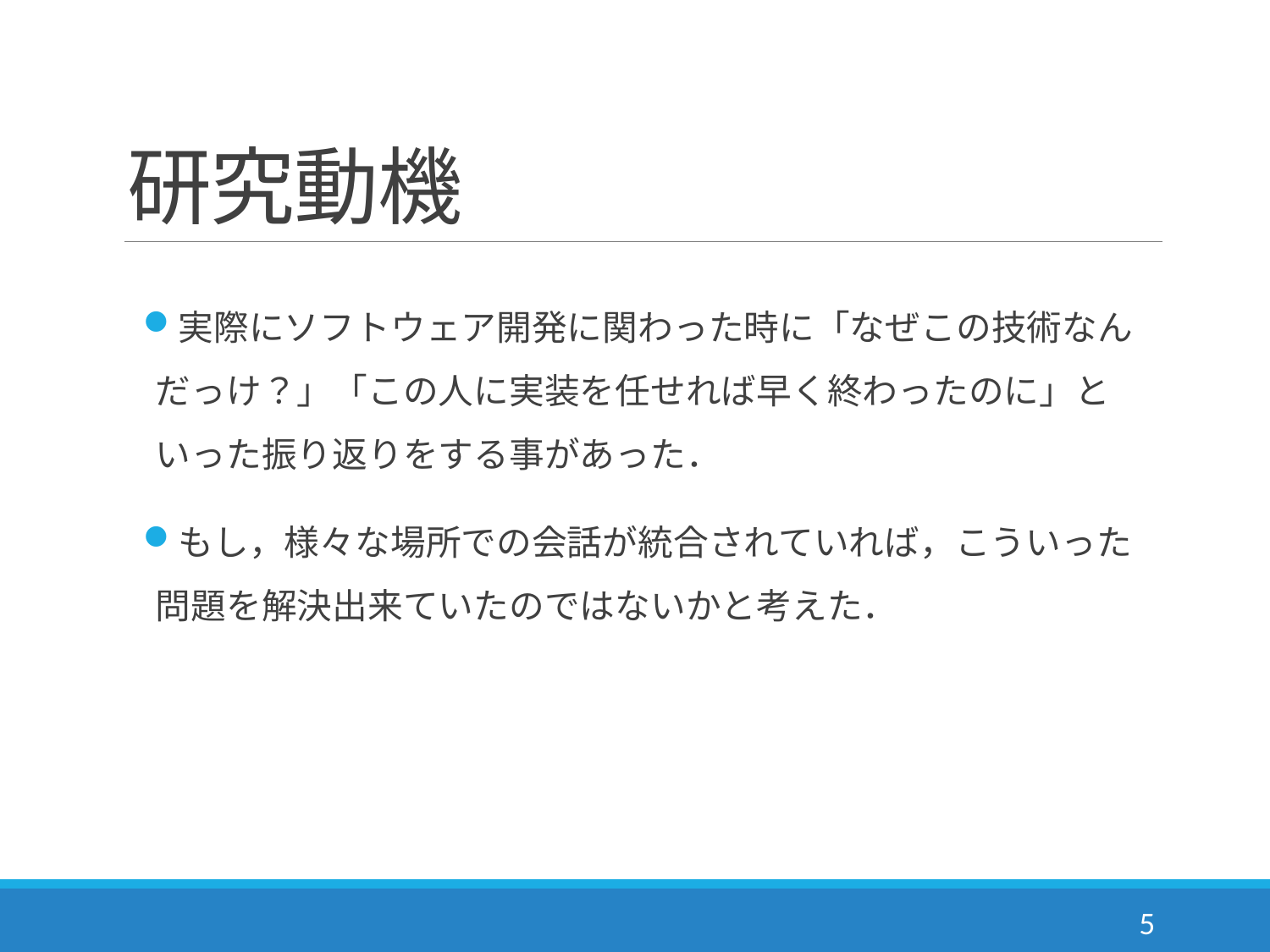

# 研究動機
実際にソフトウェア開発に関わった時に「なぜこの技術なんだっけ？」「この人に実装を任せれば早く終わったのに」といった振り返りをする事があった．
もし，様々な場所での会話が統合されていれば，こういった問題を解決出来ていたのではないかと考えた．
5